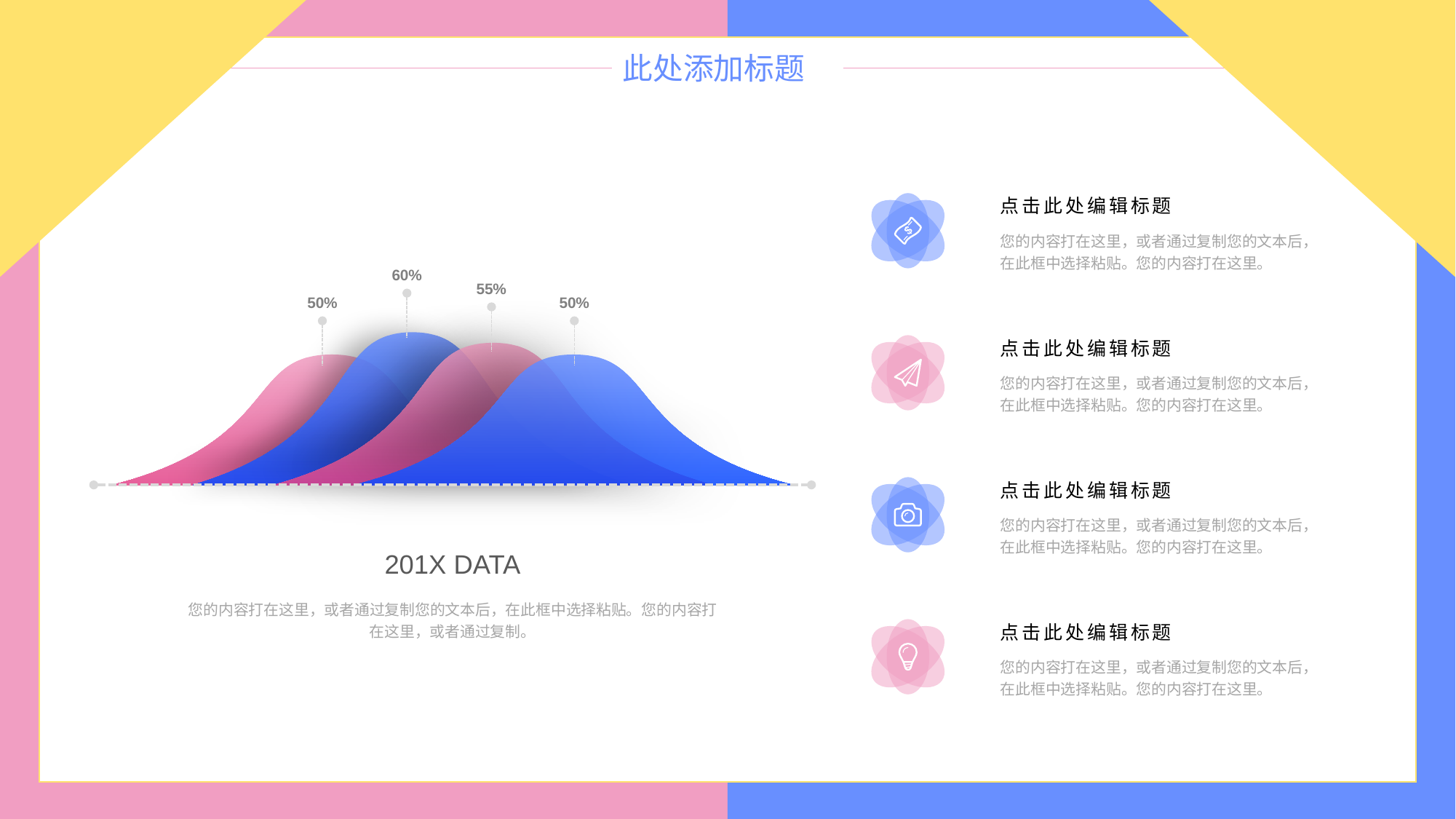

此处添加标题
点击此处编辑标题
您的内容打在这里，或者通过复制您的文本后，在此框中选择粘贴。您的内容打在这里。

60%
55%
50%
50%
点击此处编辑标题
您的内容打在这里，或者通过复制您的文本后，在此框中选择粘贴。您的内容打在这里。

点击此处编辑标题
您的内容打在这里，或者通过复制您的文本后，在此框中选择粘贴。您的内容打在这里。

201X DATA
您的内容打在这里，或者通过复制您的文本后，在此框中选择粘贴。您的内容打在这里，或者通过复制。
点击此处编辑标题
您的内容打在这里，或者通过复制您的文本后，在此框中选择粘贴。您的内容打在这里。